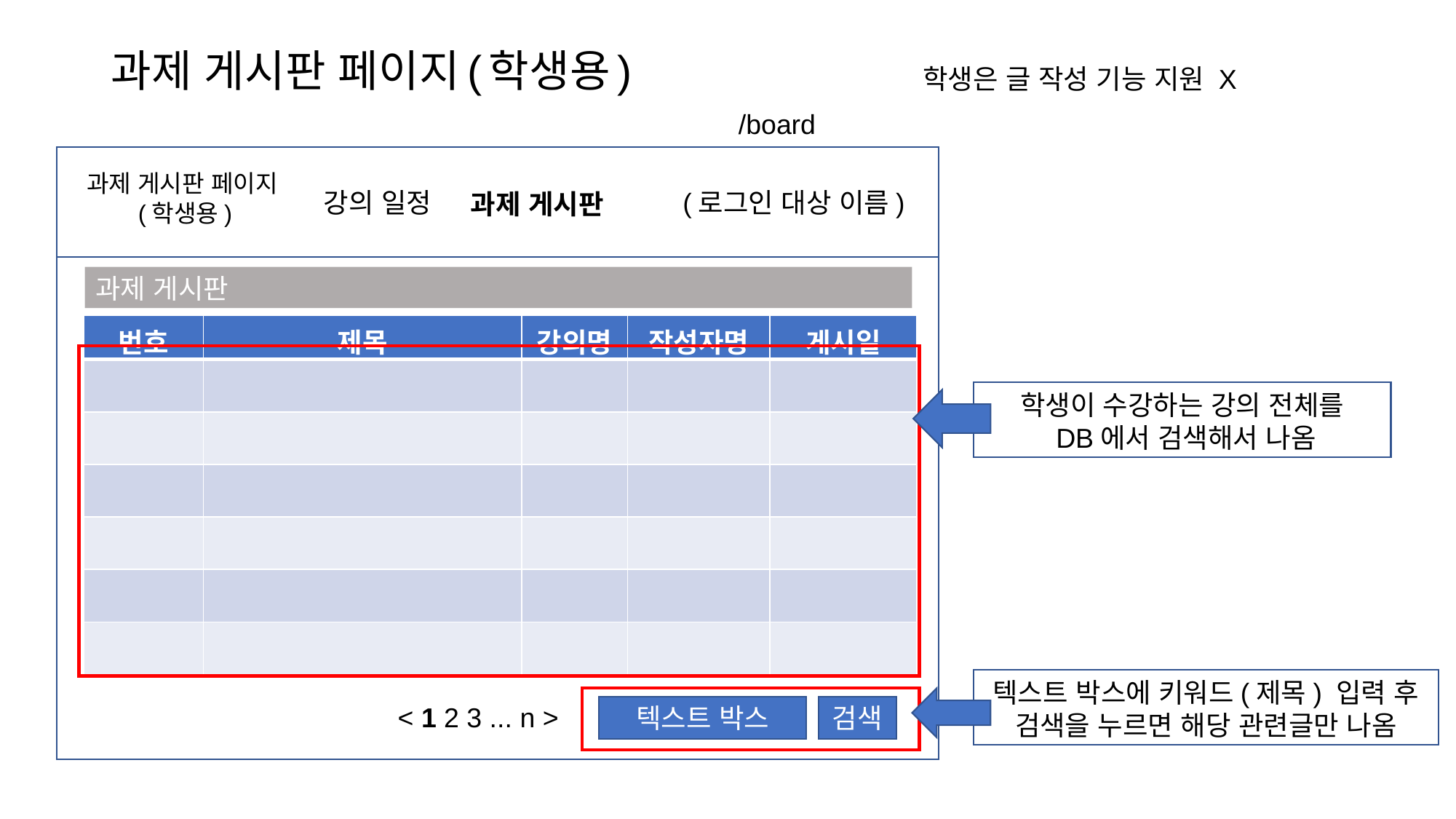

# 과제 게시판 페이지(학생용)
학생은 글 작성 기능 지원 X
/board

과제 게시판 페이지(학생용)
강의 일정
(로그인 대상 이름)
과제 게시판
과제 게시판
| 번호 | 제목 | 강의명 | 작성자명 | 게시일 |
| --- | --- | --- | --- | --- |
|  |  |  |  |  |
|  |  |  |  |  |
|  |  |  |  |  |
|  |  |  |  |  |
|  |  |  |  |  |
|  |  |  |  |  |

학생이 수강하는 강의 전체를
 DB에서 검색해서 나옴

텍스트 박스에 키워드(제목) 입력 후
검색을 누르면 해당 관련글만 나옴

< 1 2 3 ... n >
텍스트 박스
검색